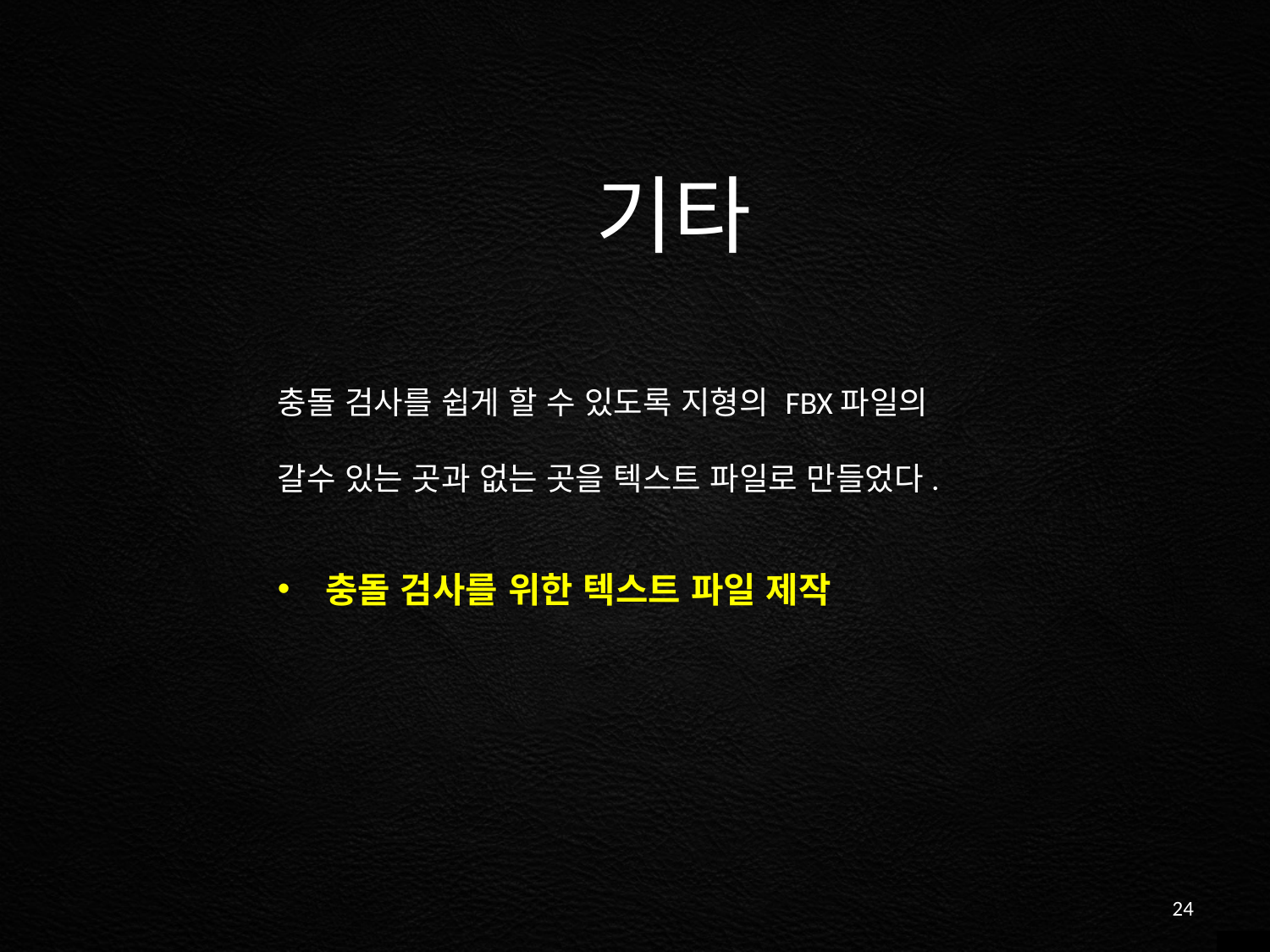

기타

충돌 검사를 위한 텍스트 파일 제작

충돌 검사를 쉽게 할 수 있도록 지형의 FBX파일의

갈수 있는 곳과 없는 곳을 텍스트 파일로 만들었다.
24